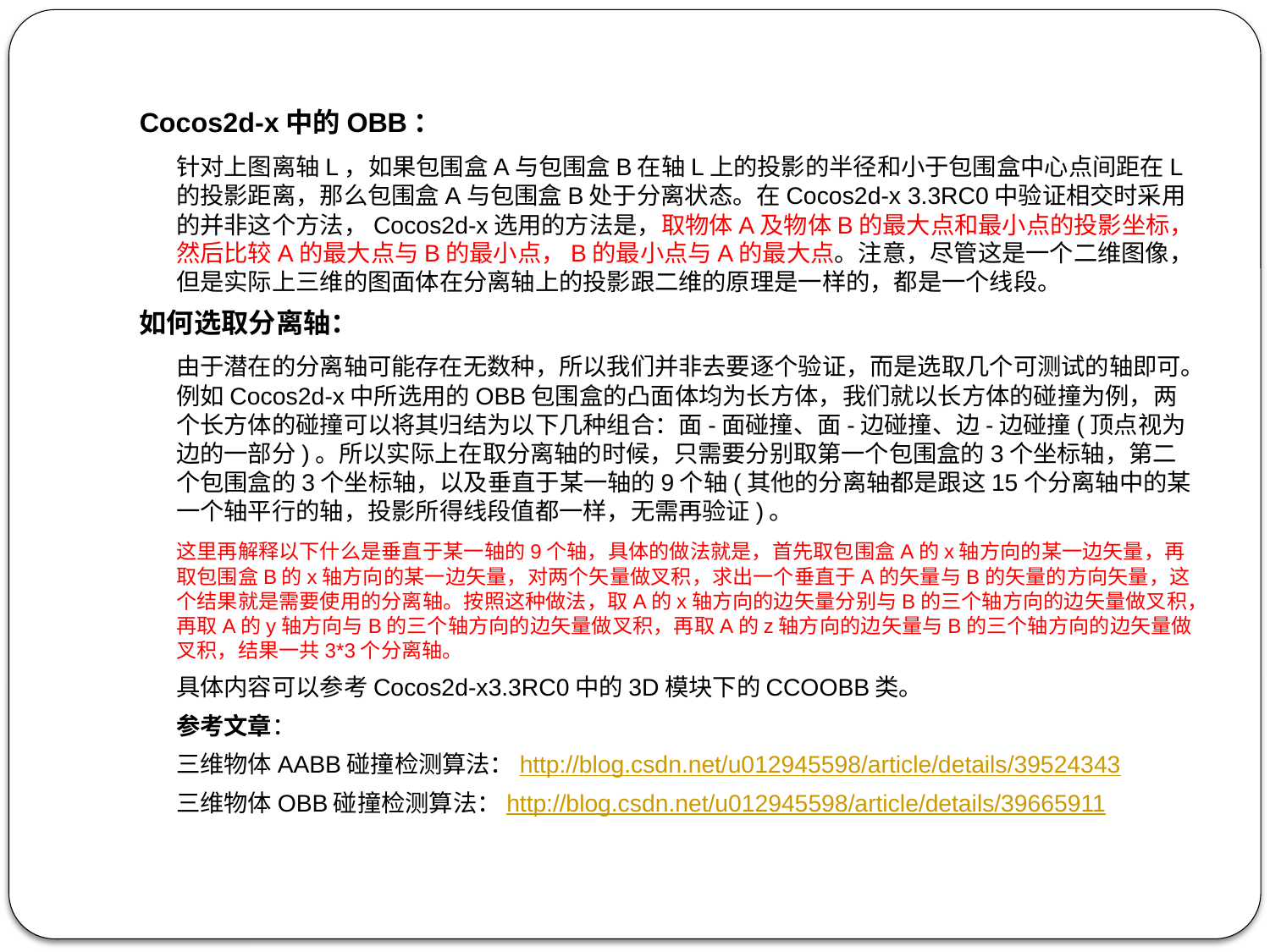

Cocos2d-x中的OBB：
	针对上图离轴L，如果包围盒A与包围盒B在轴L上的投影的半径和小于包围盒中心点间距在L的投影距离，那么包围盒A与包围盒B处于分离状态。在Cocos2d-x 3.3RC0中验证相交时采用的并非这个方法，Cocos2d-x选用的方法是，取物体A及物体B的最大点和最小点的投影坐标，然后比较A的最大点与B的最小点，B的最小点与A的最大点。注意，尽管这是一个二维图像，但是实际上三维的图面体在分离轴上的投影跟二维的原理是一样的，都是一个线段。
如何选取分离轴：
	由于潜在的分离轴可能存在无数种，所以我们并非去要逐个验证，而是选取几个可测试的轴即可。例如Cocos2d-x中所选用的OBB包围盒的凸面体均为长方体，我们就以长方体的碰撞为例，两个长方体的碰撞可以将其归结为以下几种组合：面-面碰撞、面-边碰撞、边-边碰撞(顶点视为边的一部分)。所以实际上在取分离轴的时候，只需要分别取第一个包围盒的3个坐标轴，第二个包围盒的3个坐标轴，以及垂直于某一轴的9个轴(其他的分离轴都是跟这15个分离轴中的某一个轴平行的轴，投影所得线段值都一样，无需再验证)。
	这里再解释以下什么是垂直于某一轴的9个轴，具体的做法就是，首先取包围盒A的x轴方向的某一边矢量，再取包围盒B的x轴方向的某一边矢量，对两个矢量做叉积，求出一个垂直于A的矢量与B的矢量的方向矢量，这个结果就是需要使用的分离轴。按照这种做法，取A的x轴方向的边矢量分别与B的三个轴方向的边矢量做叉积，再取A的y轴方向与B的三个轴方向的边矢量做叉积，再取A的z轴方向的边矢量与B的三个轴方向的边矢量做叉积，结果一共3*3个分离轴。
	具体内容可以参考Cocos2d-x3.3RC0中的3D模块下的CCOOBB类。
	参考文章：
	三维物体AABB碰撞检测算法：http://blog.csdn.net/u012945598/article/details/39524343
	三维物体OBB碰撞检测算法：http://blog.csdn.net/u012945598/article/details/39665911